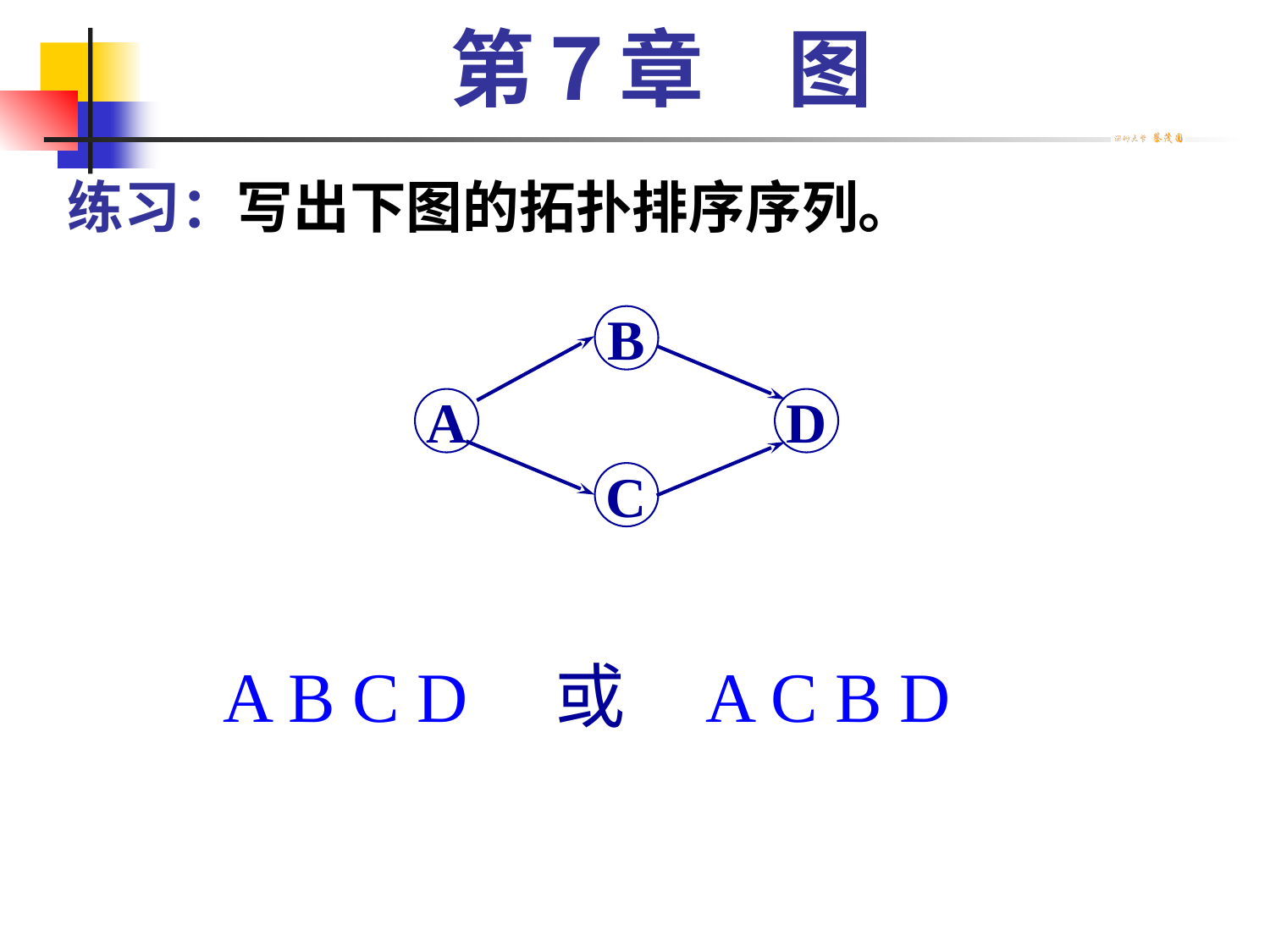

第７章　图
练习：写出下图的拓扑排序序列。
B

A
D

C
         A B C D    或    A C B D